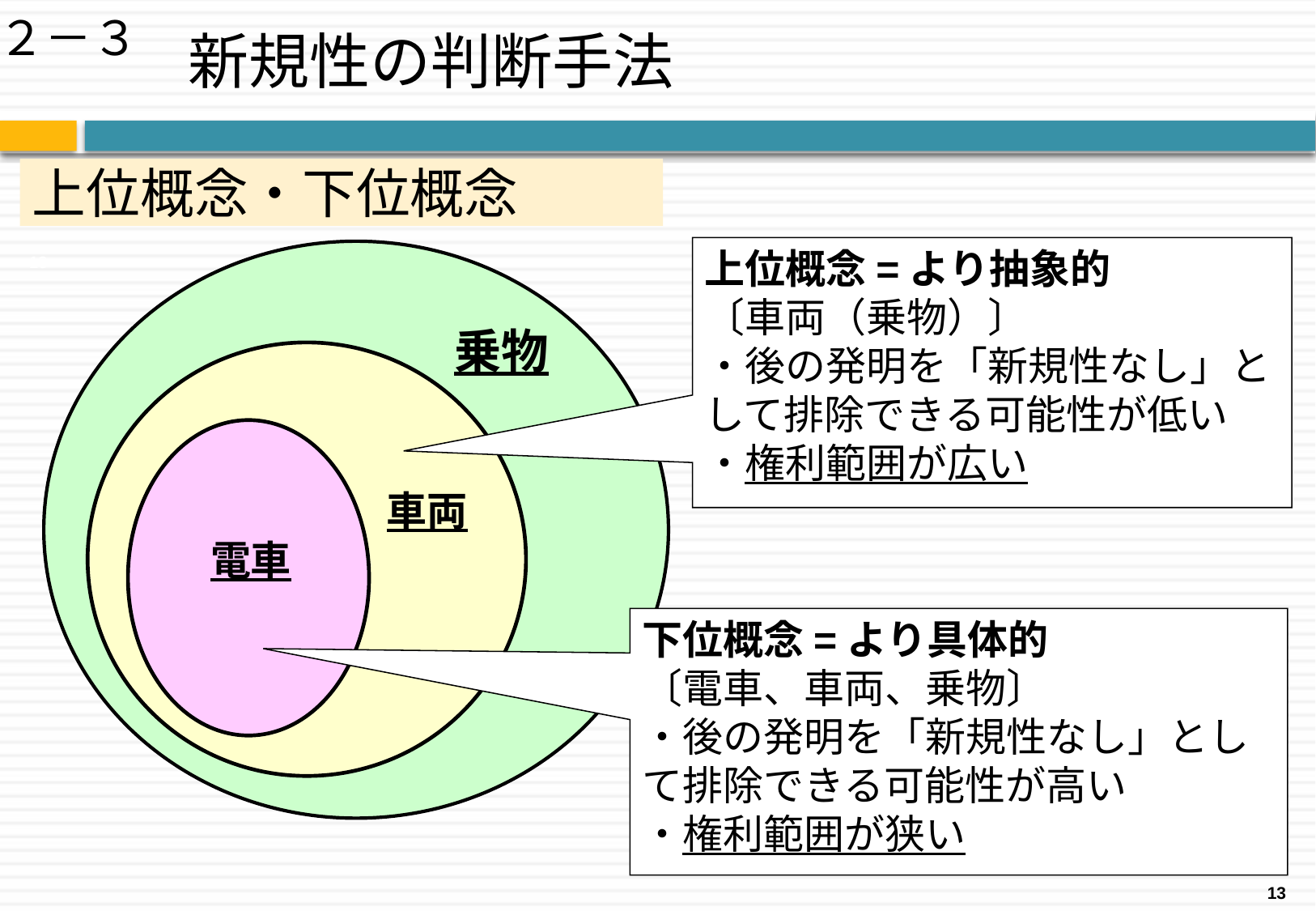

新規性の判断手法
２－３
# 上位概念・下位概念
上位概念=より抽象的
〔車両（乗物）〕
・後の発明を「新規性なし」として排除できる可能性が低い
・権利範囲が広い

13
乗物

車両
電車
下位概念=より具体的
〔電車、車両、乗物〕
・後の発明を「新規性なし」として排除できる可能性が高い
・権利範囲が狭い

13